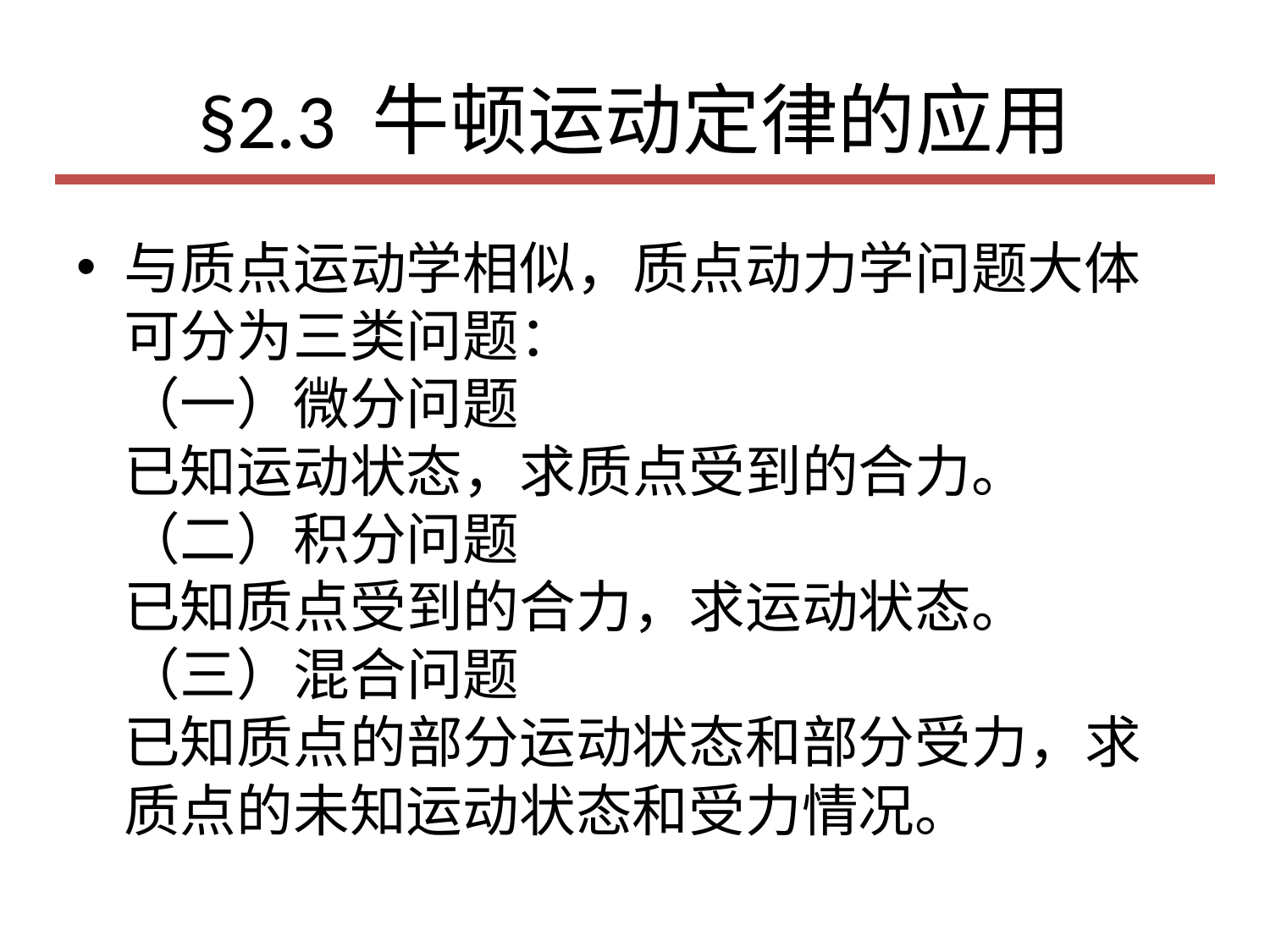

# §2.3 牛顿运动定律的应用
与质点运动学相似，质点动力学问题大体可分为三类问题：
（一）微分问题
已知运动状态，求质点受到的合力。
（二）积分问题
已知质点受到的合力，求运动状态。
（三）混合问题
已知质点的部分运动状态和部分受力，求质点的未知运动状态和受力情况。